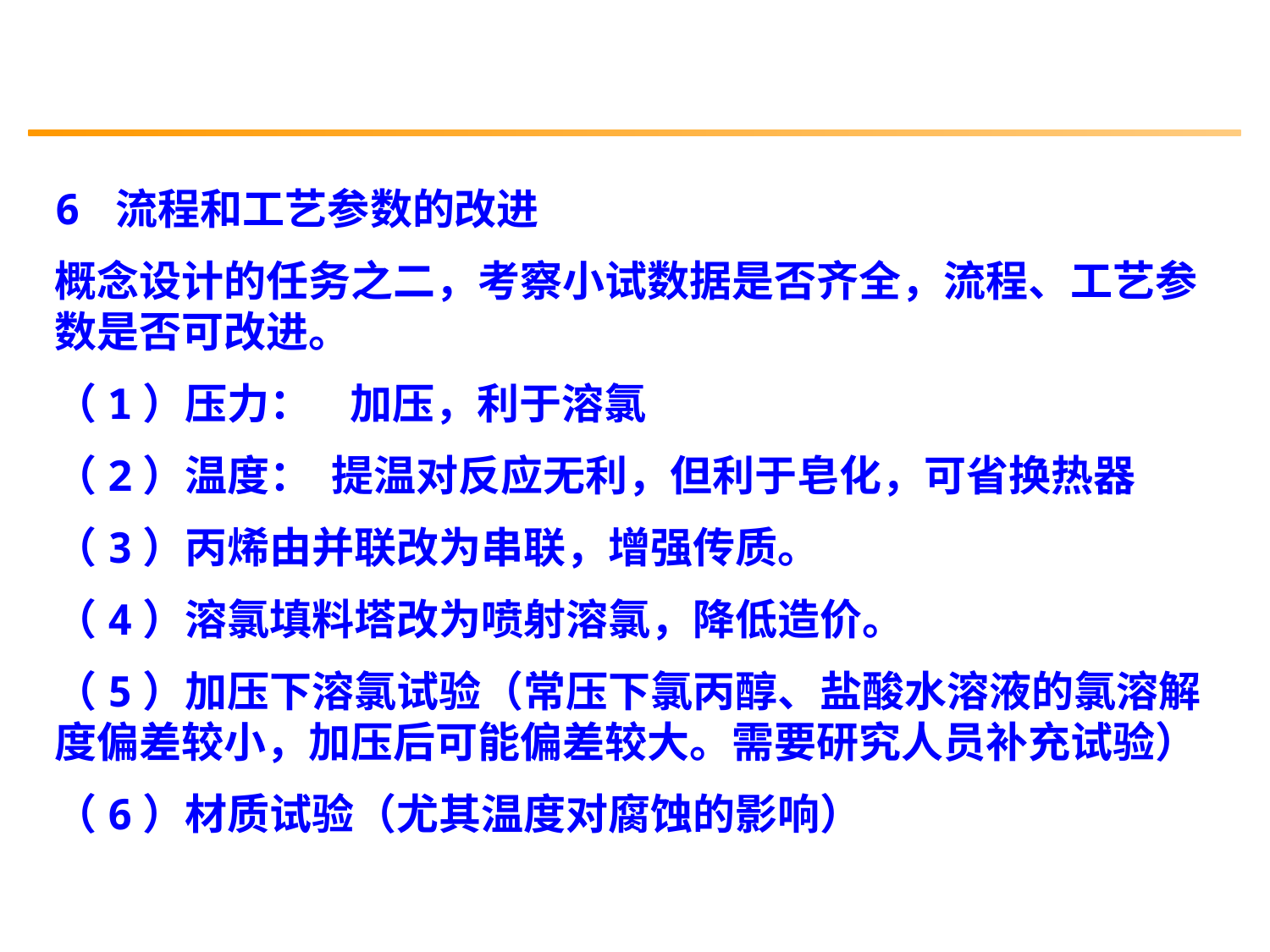

6 流程和工艺参数的改进
概念设计的任务之二，考察小试数据是否齐全，流程、工艺参数是否可改进。
（1）压力：    加压，利于溶氯
（2）温度：  提温对反应无利，但利于皂化，可省换热器
（3）丙烯由并联改为串联，增强传质。
（4）溶氯填料塔改为喷射溶氯，降低造价。
（5）加压下溶氯试验（常压下氯丙醇、盐酸水溶液的氯溶解度偏差较小，加压后可能偏差较大。需要研究人员补充试验）
（6）材质试验（尤其温度对腐蚀的影响）